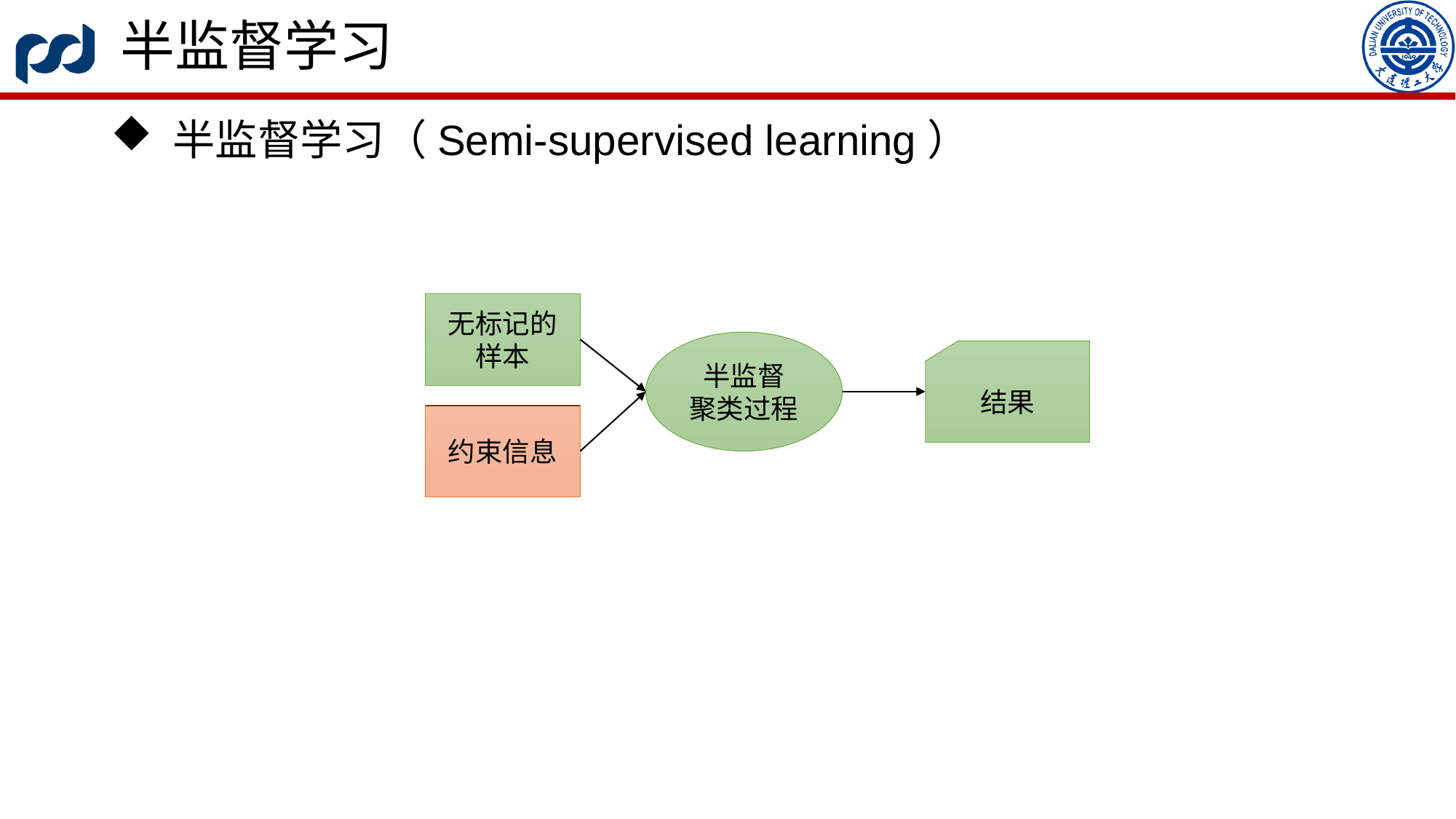

# 半监督学习
 半监督学习（Semi-supervised learning）
无标记的样本
半监督
聚类过程
结果
约束信息